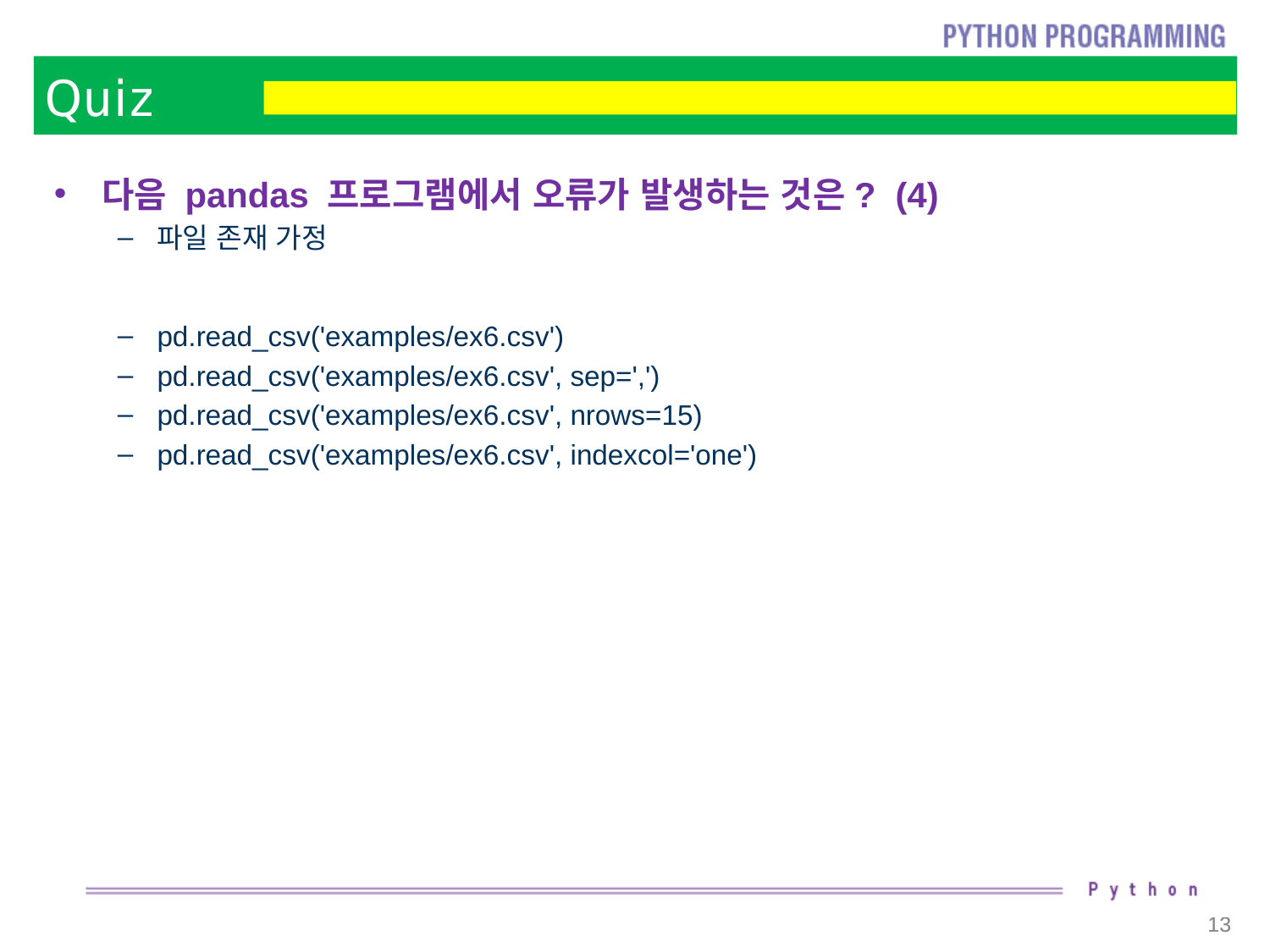

# Quiz

다음 pandas 프로그램에서 오류가 발생하는 것은?  (4)
파일 존재 가정

pd.read_csv('examples/ex6.csv')
pd.read_csv('examples/ex6.csv', sep=',')
pd.read_csv('examples/ex6.csv', nrows=15)
pd.read_csv('examples/ex6.csv', indexcol='one')
13